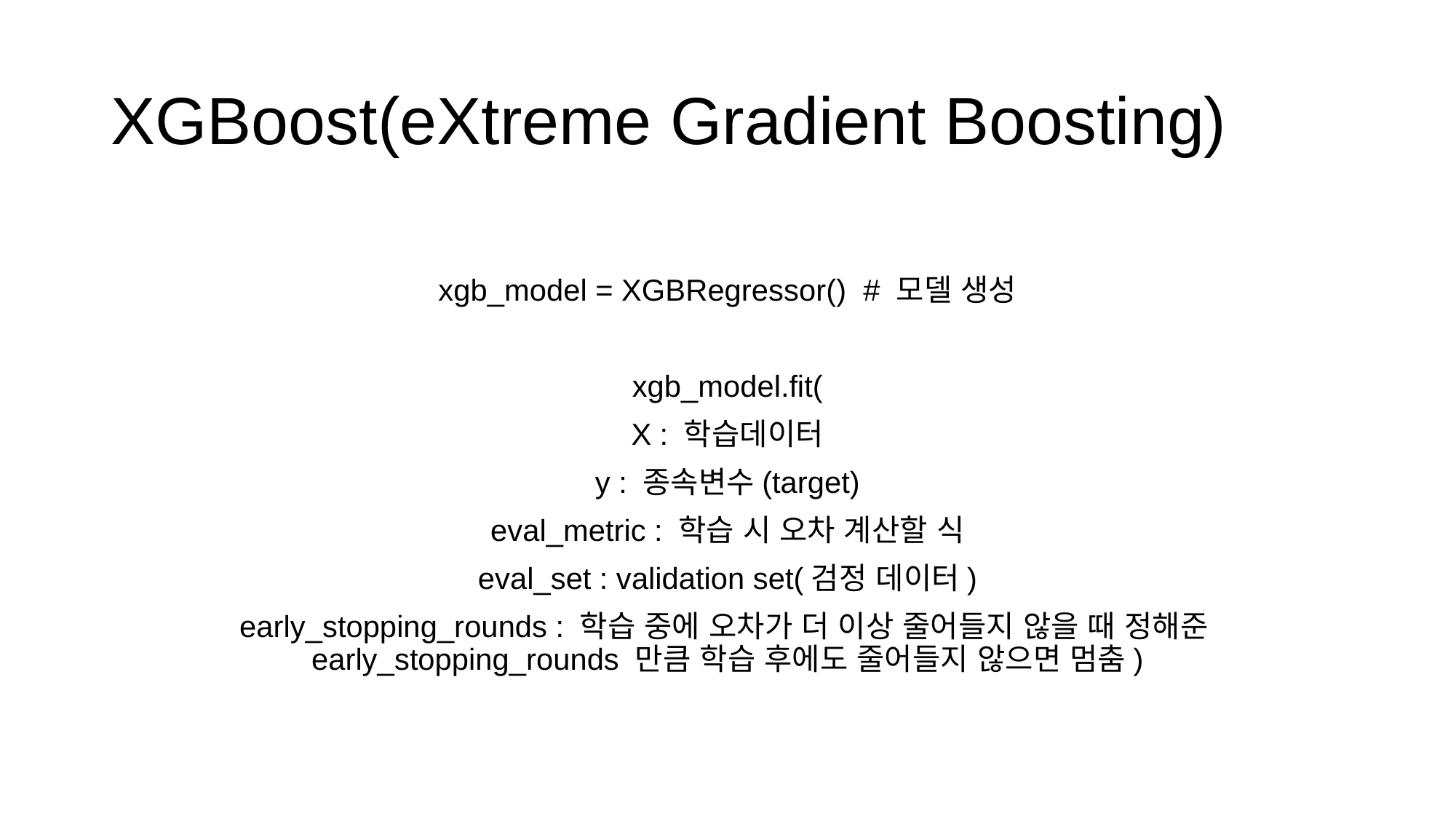

# XGBoost(eXtreme Gradient Boosting)

xgb_model = XGBRegressor()  # 모델 생성

xgb_model.fit(
X : 학습데이터
y : 종속변수(target)
eval_metric : 학습 시 오차 계산할 식
eval_set : validation set(검정 데이터)
early_stopping_rounds : 학습 중에 오차가 더 이상 줄어들지 않을 때 정해준early_stopping_rounds 만큼 학습 후에도 줄어들지 않으면 멈춤)